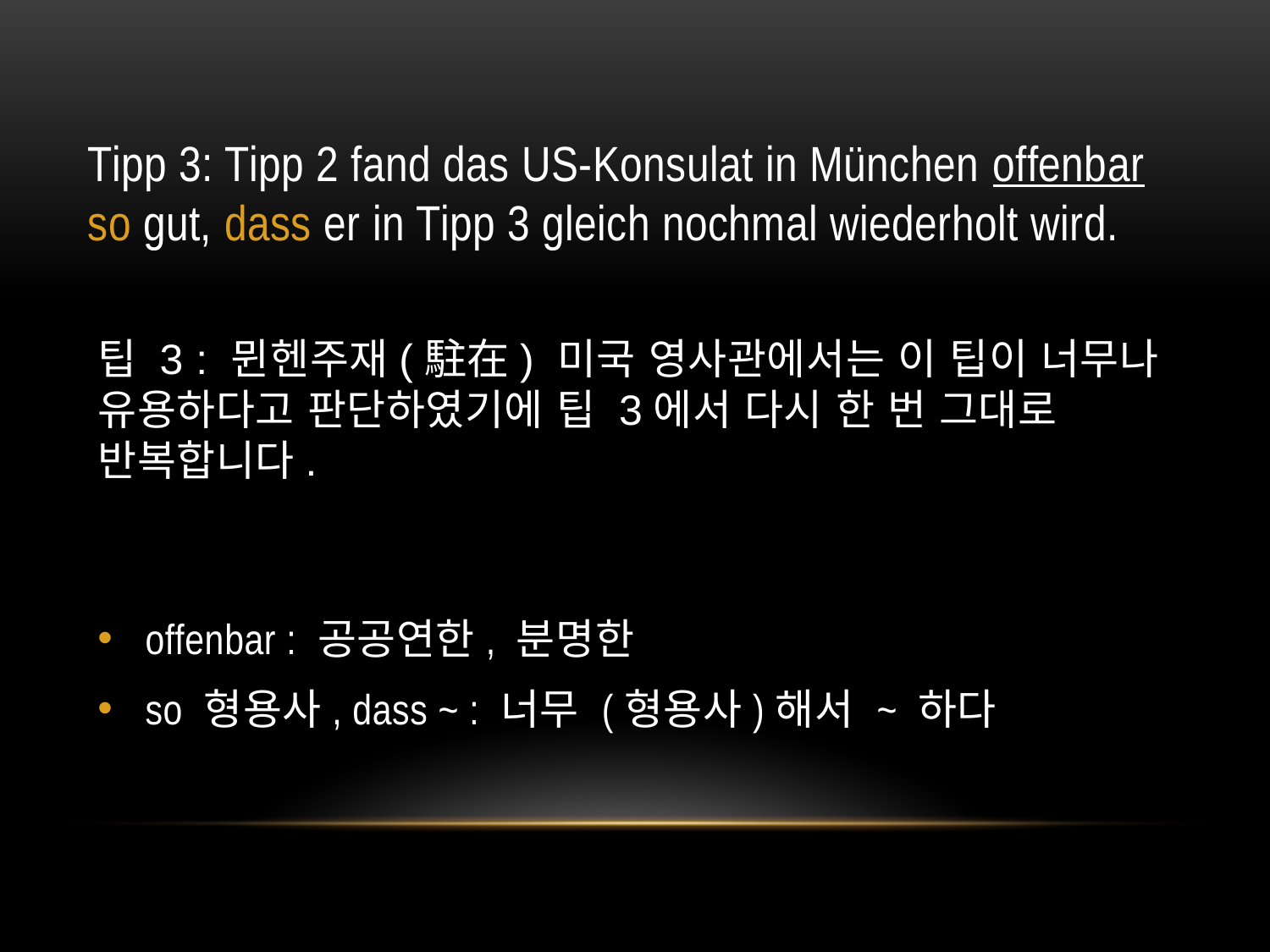

Tipp 3: Tipp 2 fand das US-Konsulat in München offenbar so gut, dass er in Tipp 3 gleich nochmal wiederholt wird.
팁 3 : 뮌헨주재(駐在) 미국 영사관에서는 이 팁이 너무나 유용하다고 판단하였기에 팁 3에서 다시 한 번 그대로 반복합니다.
offenbar : 공공연한, 분명한
so 형용사, dass ~ : 너무 (형용사)해서 ~ 하다